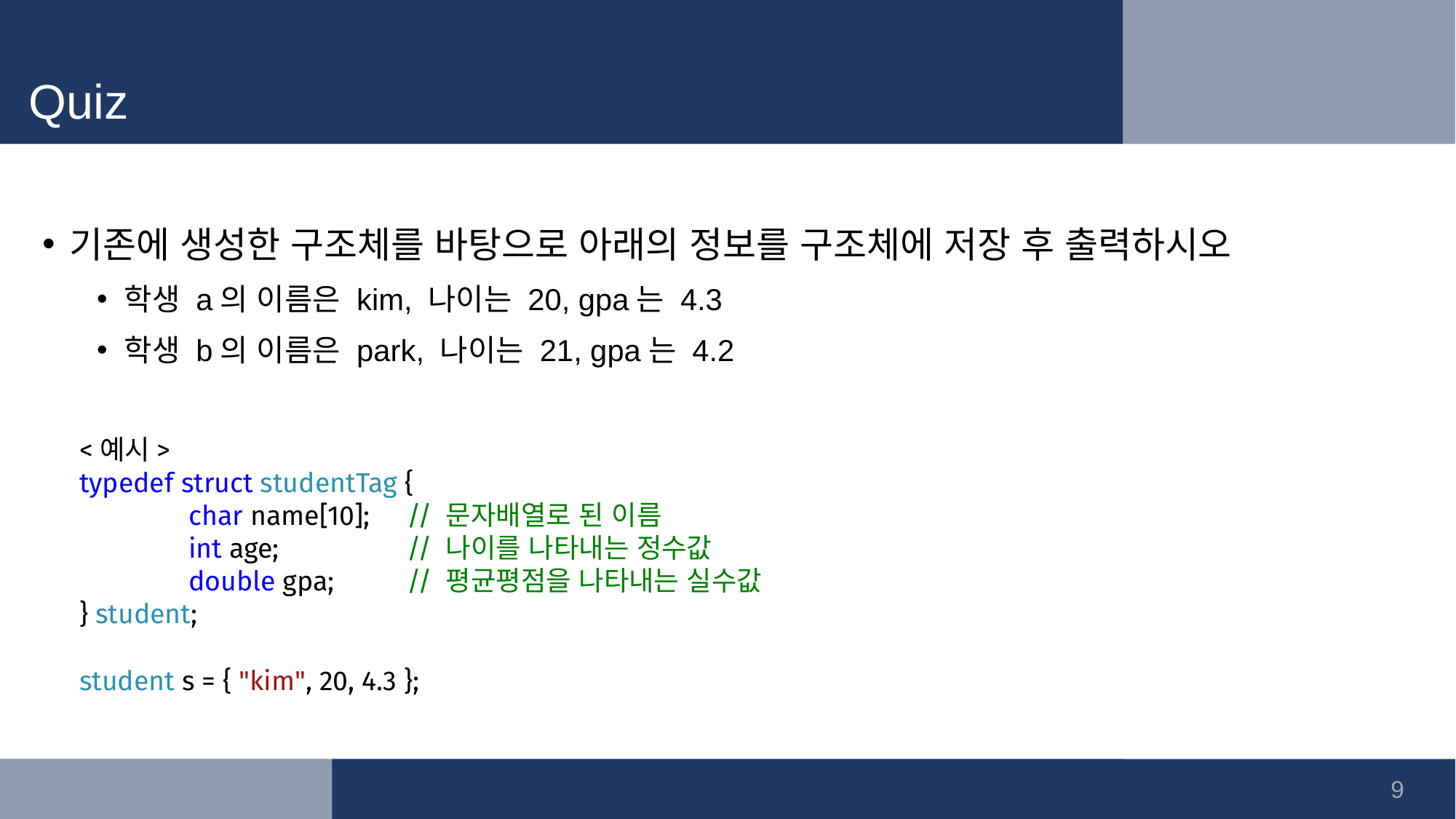

# Quiz
기존에 생성한 구조체를 바탕으로 아래의 정보를 구조체에 저장 후 출력하시오
학생 a의 이름은 kim, 나이는 20, gpa는 4.3
학생 b의 이름은 park, 나이는 21, gpa는 4.2

<예시>
typedef struct studentTag {
	char name[10]; 	// 문자배열로 된 이름
	int age;	 	// 나이를 나타내는 정수값
	double gpa;	// 평균평점을 나타내는 실수값
} student;

student s = { "kim", 20, 4.3 };
9